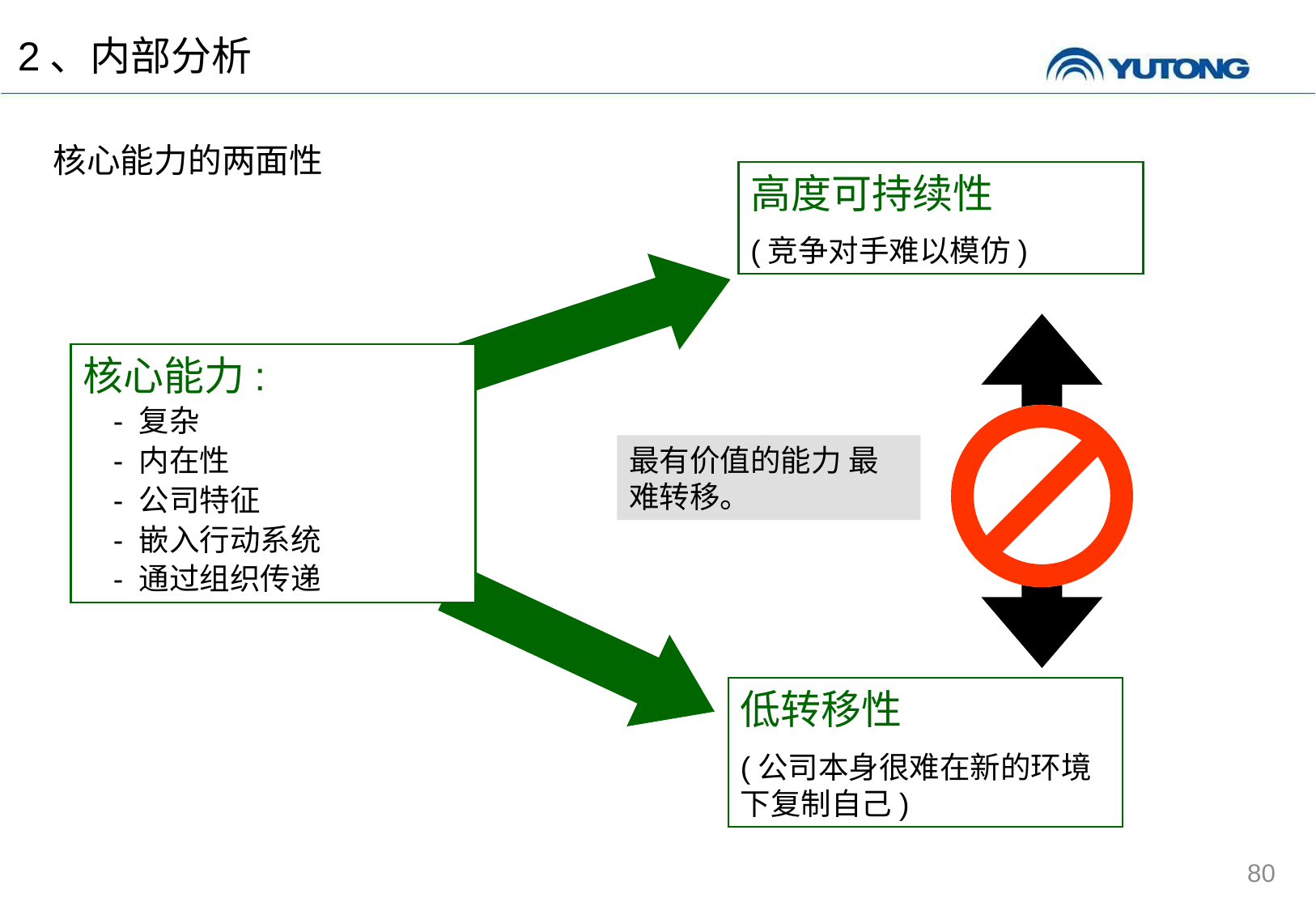

2、内部分析
核心能力的两面性
高度可持续性
(竞争对手难以模仿)

核心能力:
- 复杂
- 内在性
- 公司特征
- 嵌入行动系统
- 通过组织传递
最有价值的能力 最难转移。

低转移性
(公司本身很难在新的环境下复制自己)
80